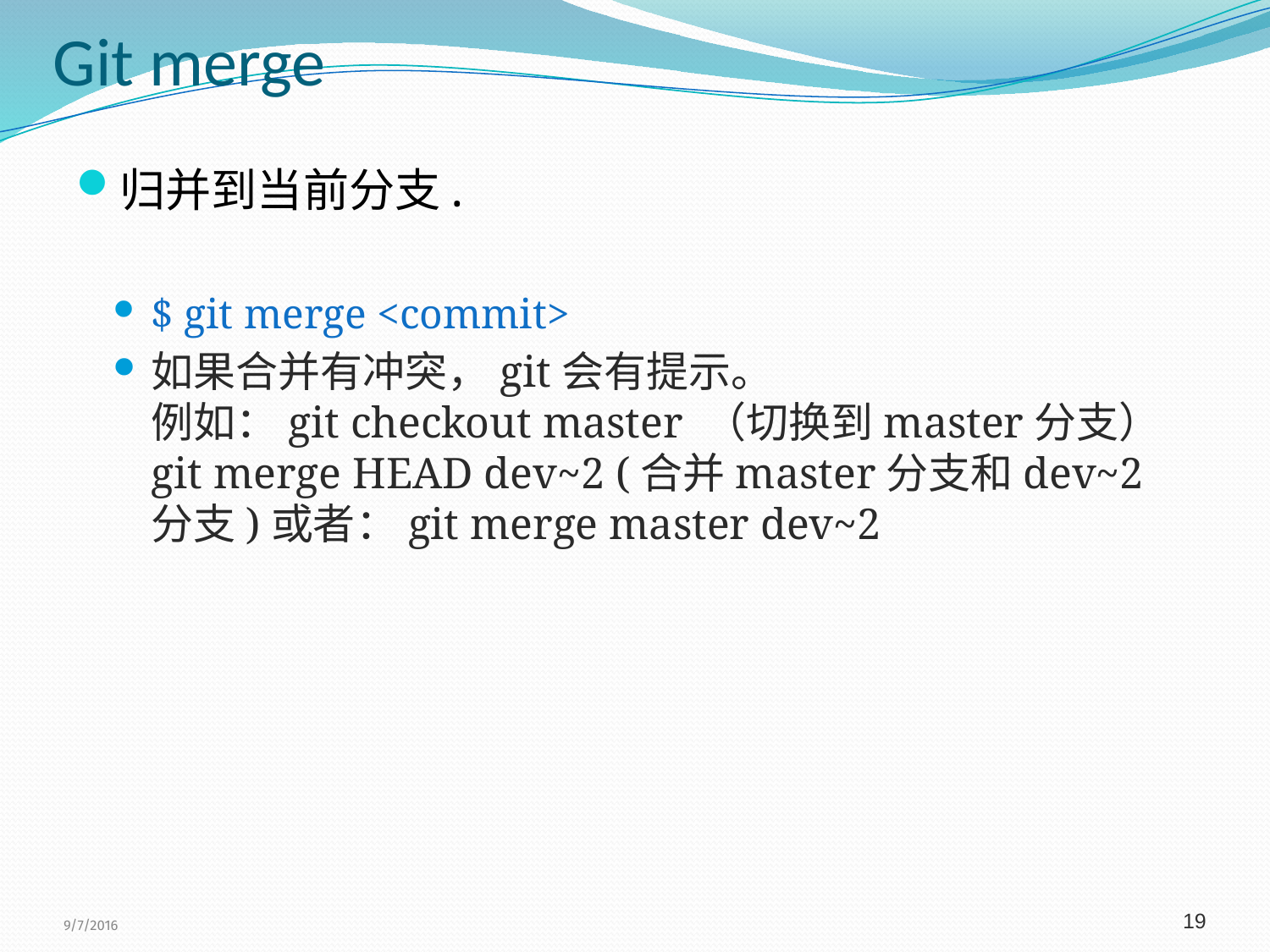

# Git merge
归并到当前分支.

$ git merge <commit>
如果合并有冲突，git会有提示。
例如：git checkout master （切换到master分支）
git merge HEAD dev~2 (合并master分支和dev~2分支)或者：git merge master dev~2
9/7/2016
19